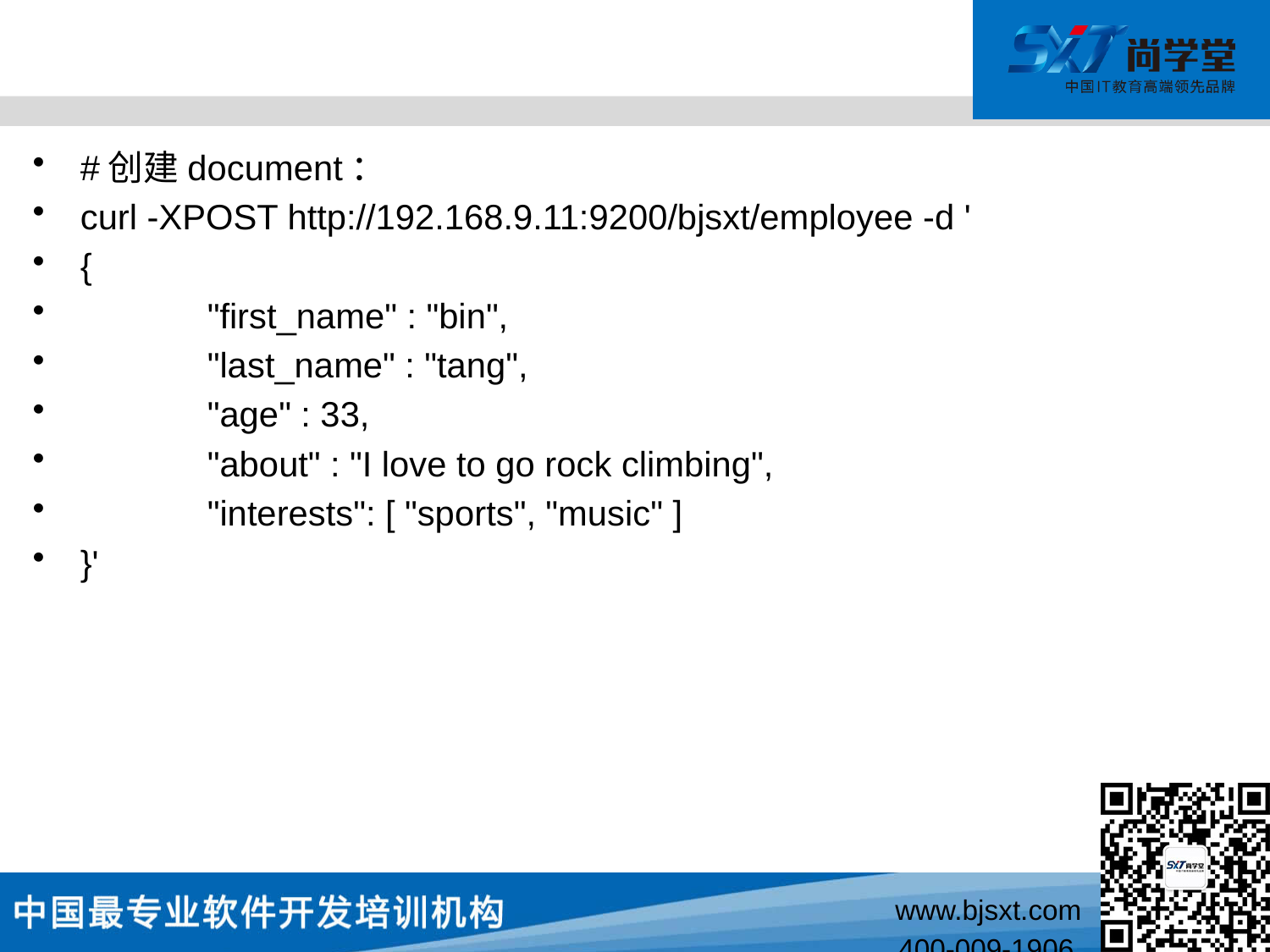

#
#创建document：
curl -XPOST http://192.168.9.11:9200/bjsxt/employee -d '
{
	"first_name" : "bin",
	"last_name" : "tang",
	"age" : 33,
	"about" : "I love to go rock climbing",
	"interests": [ "sports", "music" ]
}'